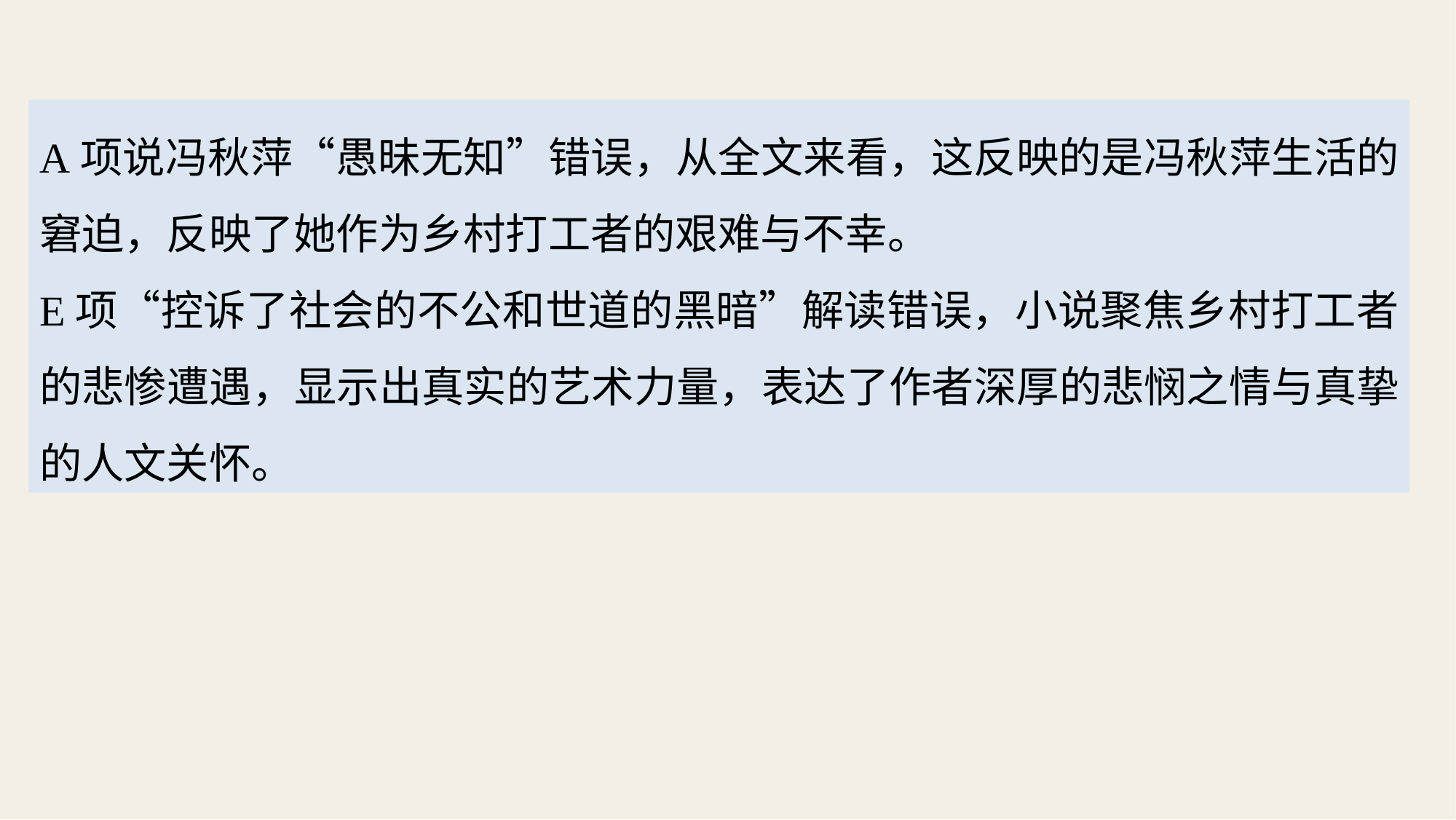

A项说冯秋萍“愚昧无知”错误，从全文来看，这反映的是冯秋萍生活的窘迫，反映了她作为乡村打工者的艰难与不幸。
E项“控诉了社会的不公和世道的黑暗”解读错误，小说聚焦乡村打工者的悲惨遭遇，显示出真实的艺术力量，表达了作者深厚的悲悯之情与真挚的人文关怀。